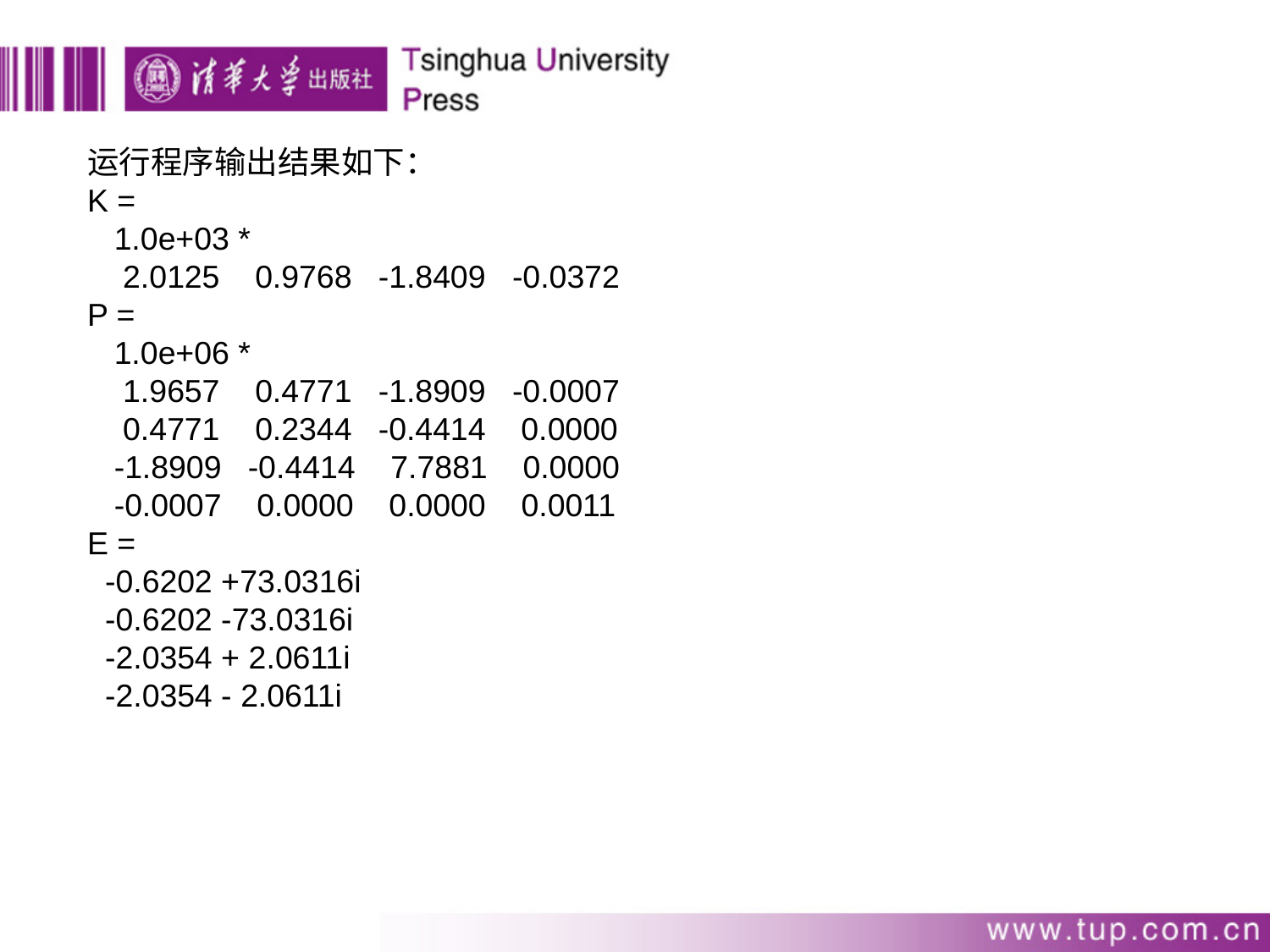

运行程序输出结果如下：
K =
   1.0e+03 *
    2.0125    0.9768   -1.8409   -0.0372
P =
   1.0e+06 *
    1.9657    0.4771   -1.8909   -0.0007
    0.4771    0.2344   -0.4414    0.0000
   -1.8909   -0.4414    7.7881    0.0000
   -0.0007    0.0000    0.0000    0.0011
E =
  -0.6202 +73.0316i
  -0.6202 -73.0316i
  -2.0354 + 2.0611i
  -2.0354 - 2.0611i